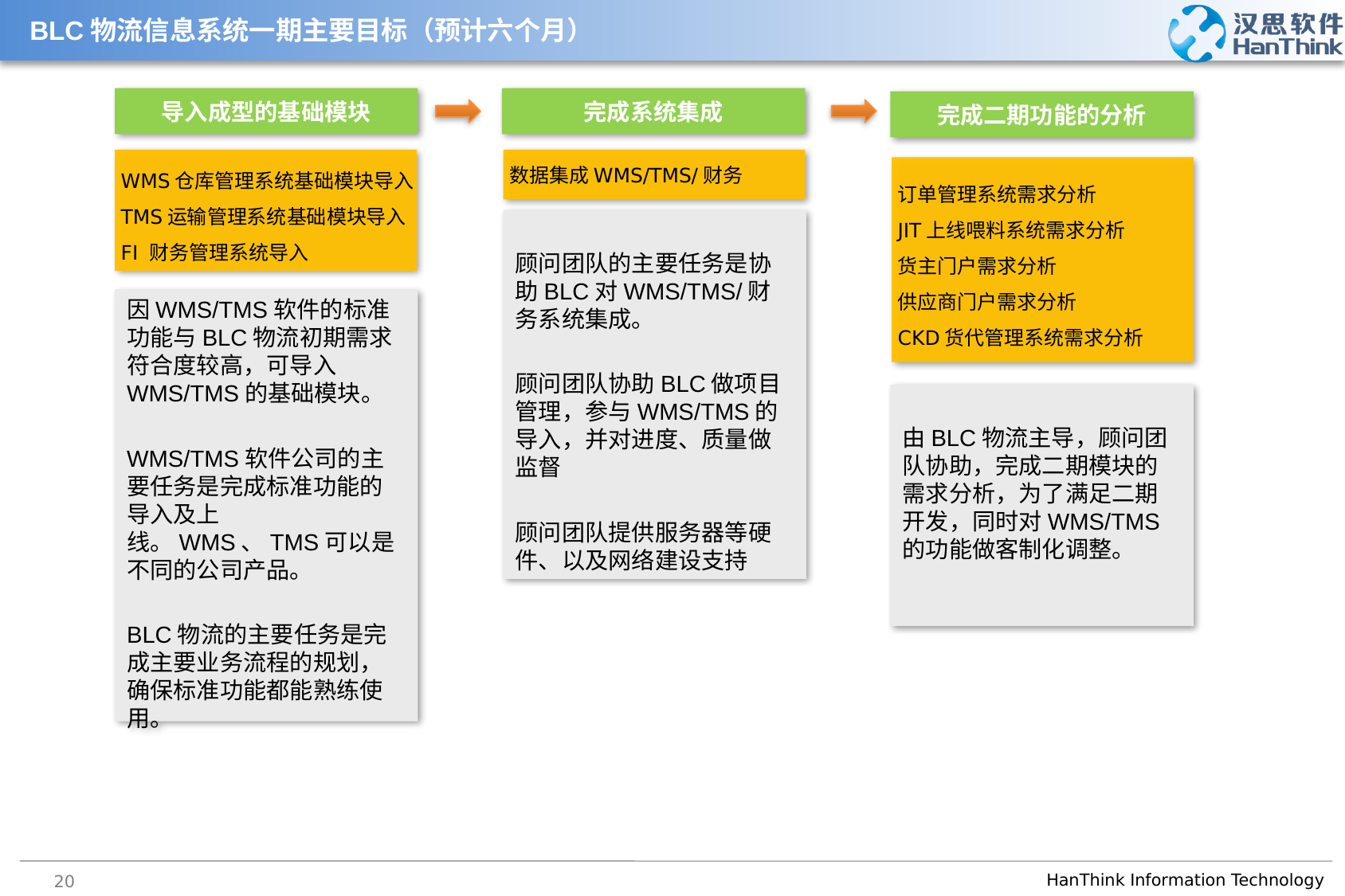

# BLC物流信息系统一期主要目标（预计六个月）
导入成型的基础模块
完成系统集成
完成二期功能的分析

WMS仓库管理系统基础模块导入
TMS运输管理系统基础模块导入
FI 财务管理系统导入
数据集成WMS/TMS/财务
订单管理系统需求分析
JIT上线喂料系统需求分析
货主门户需求分析
供应商门户需求分析
CKD货代管理系统需求分析

顾问团队的主要任务是协助BLC对WMS/TMS/财务系统集成。

顾问团队协助BLC做项目管理，参与WMS/TMS的导入，并对进度、质量做监督

顾问团队提供服务器等硬件、以及网络建设支持

因WMS/TMS软件的标准功能与BLC物流初期需求符合度较高，可导入WMS/TMS的基础模块。

WMS/TMS软件公司的主要任务是完成标准功能的导入及上线。WMS、TMS可以是不同的公司产品。

BLC物流的主要任务是完成主要业务流程的规划，确保标准功能都能熟练使用。

由BLC物流主导，顾问团队协助，完成二期模块的需求分析，为了满足二期开发，同时对WMS/TMS的功能做客制化调整。
20